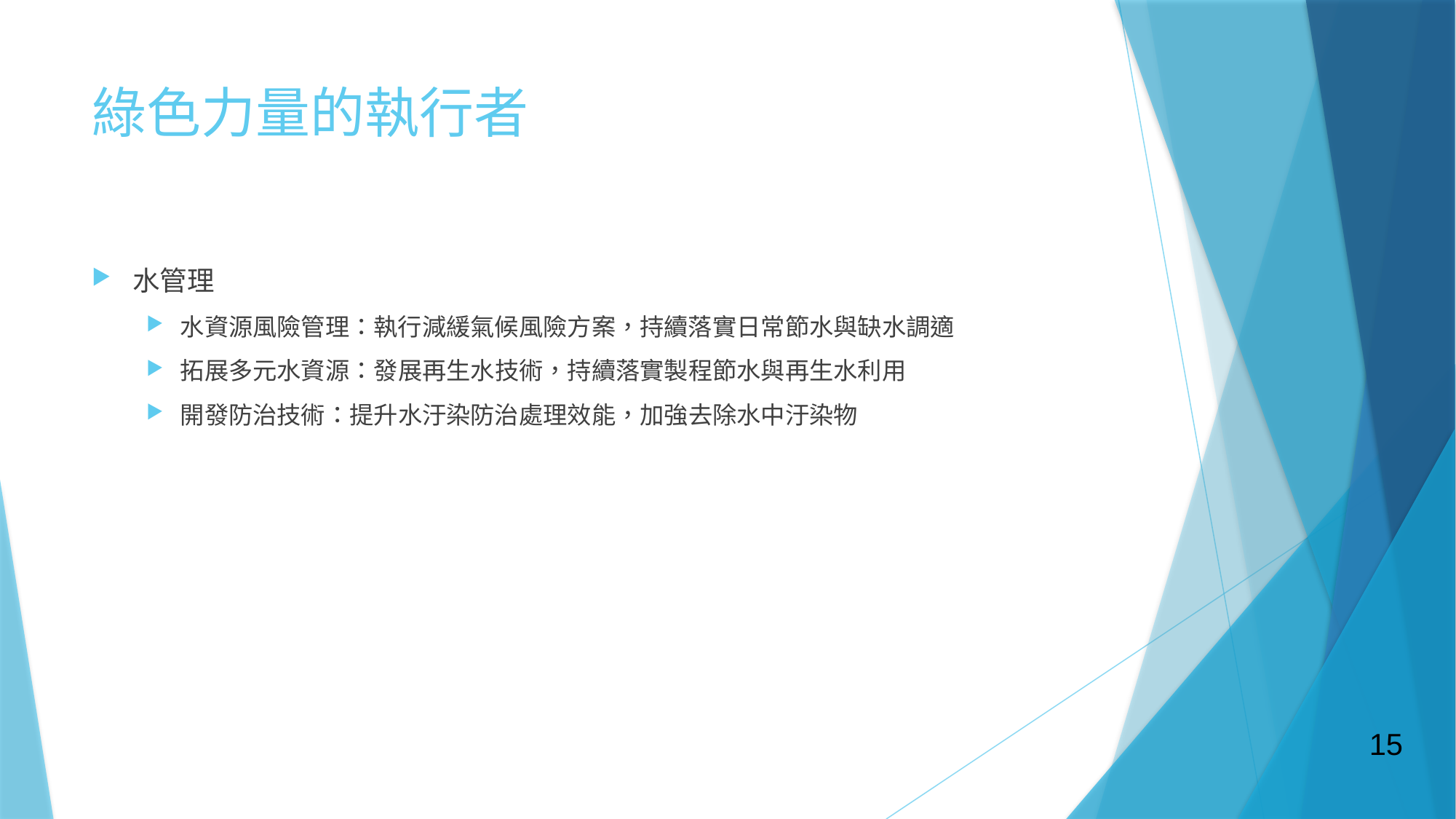

# 綠色力量的執行者
水管理
水資源風險管理：執行減緩氣候風險方案，持續落實日常節水與缺水調適
拓展多元水資源：發展再生水技術，持續落實製程節水與再生水利用
開發防治技術：提升水汙染防治處理效能，加強去除水中汙染物

15